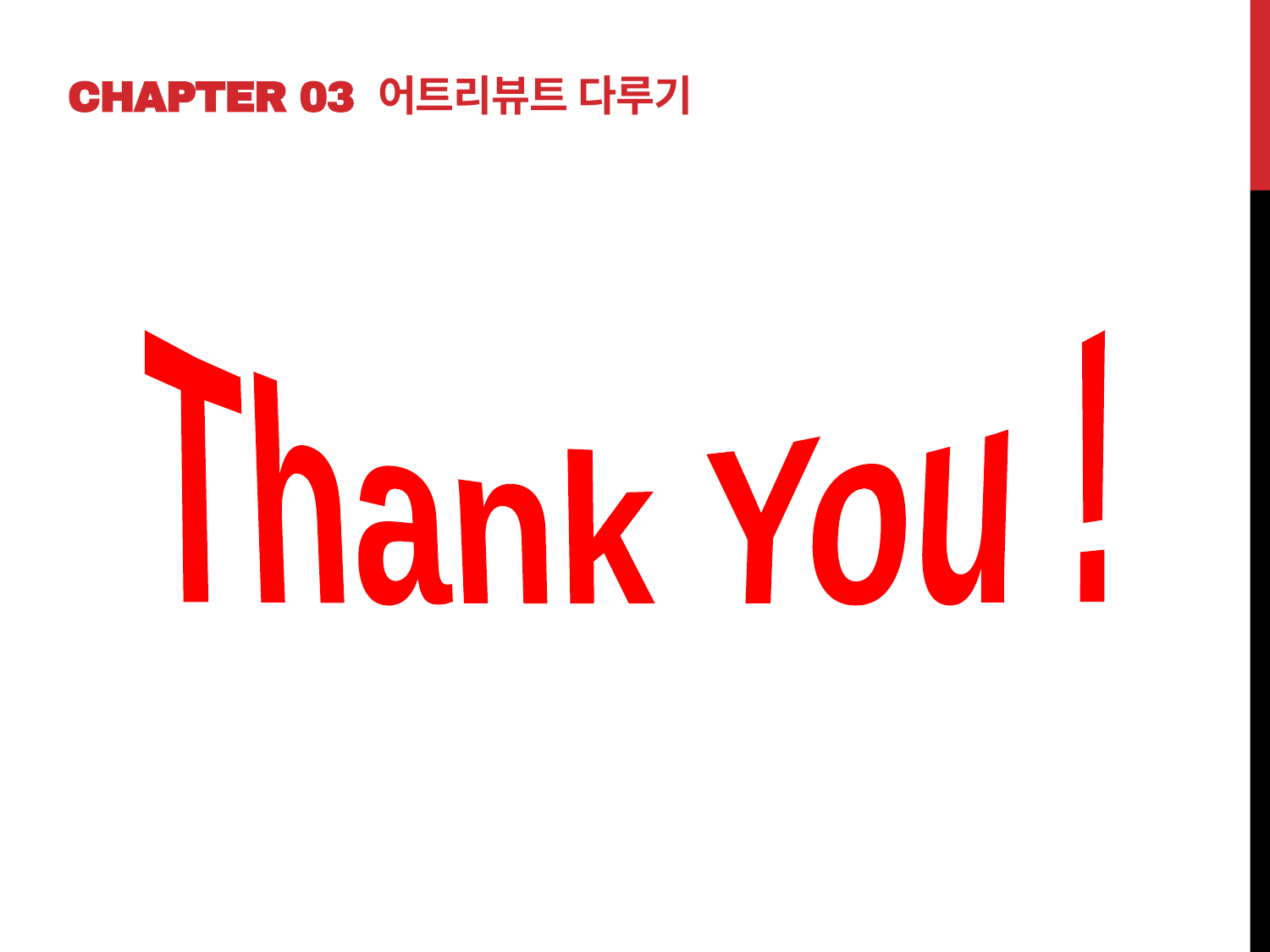

# Chapter 03 어트리뷰트 다루기
Thank You !